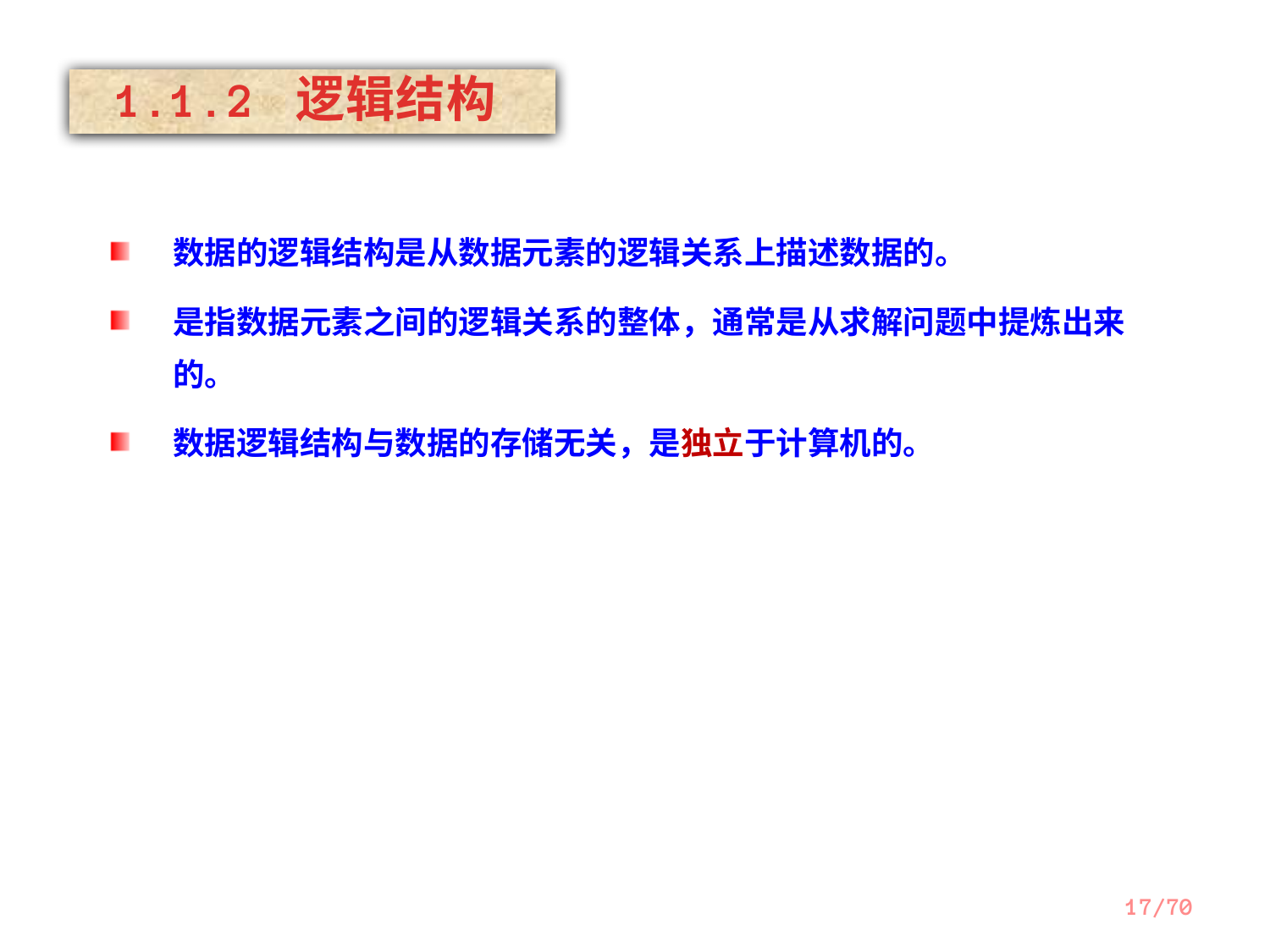

1.1.2 逻辑结构
数据的逻辑结构是从数据元素的逻辑关系上描述数据的。
是指数据元素之间的逻辑关系的整体，通常是从求解问题中提炼出来的。
数据逻辑结构与数据的存储无关，是独立于计算机的。
17/70